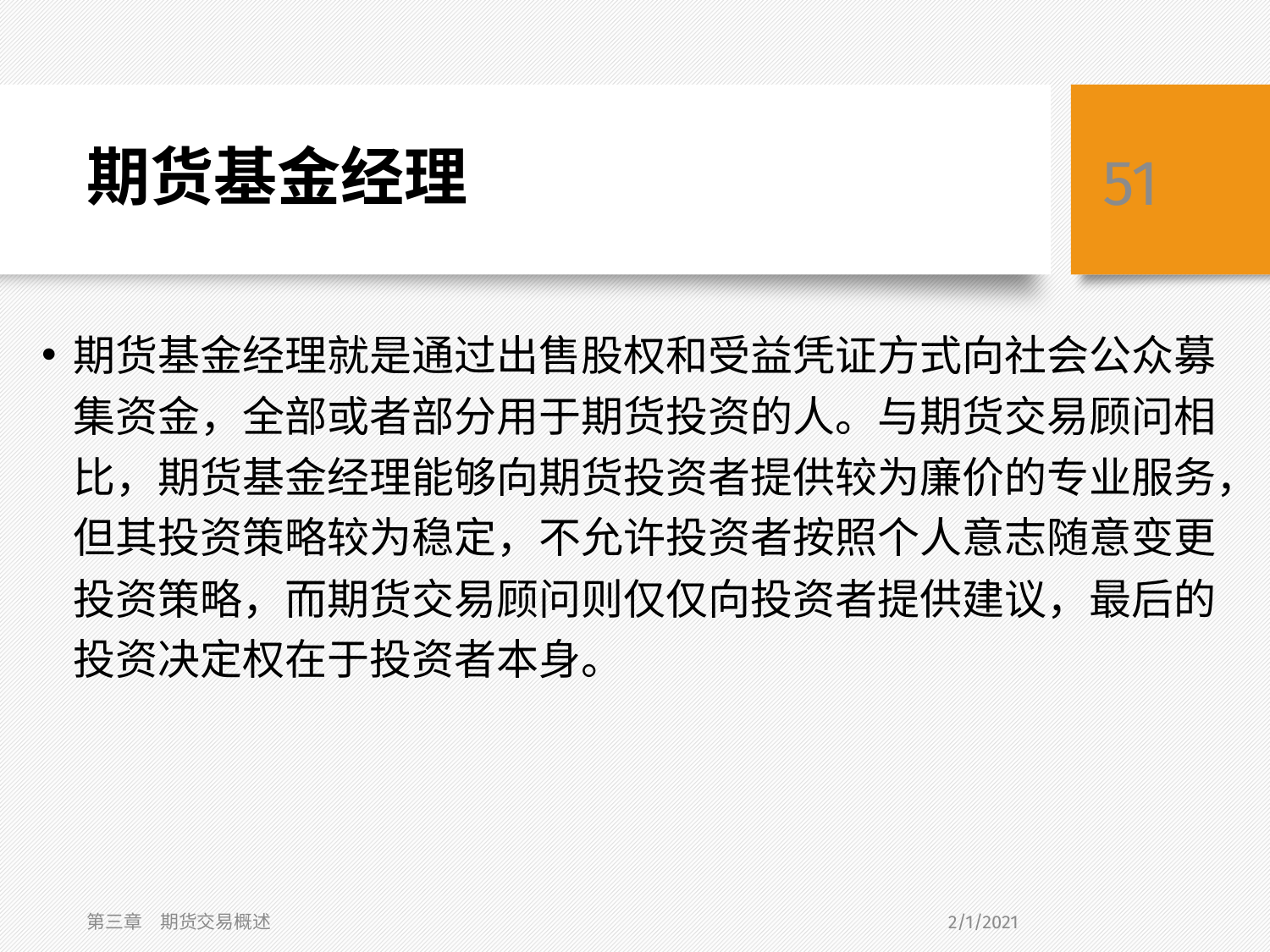

# 期货基金经理
51
期货基金经理就是通过出售股权和受益凭证方式向社会公众募集资金，全部或者部分用于期货投资的人。与期货交易顾问相比，期货基金经理能够向期货投资者提供较为廉价的专业服务，但其投资策略较为稳定，不允许投资者按照个人意志随意变更投资策略，而期货交易顾问则仅仅向投资者提供建议，最后的投资决定权在于投资者本身。
2/1/2021
第三章　期货交易概述